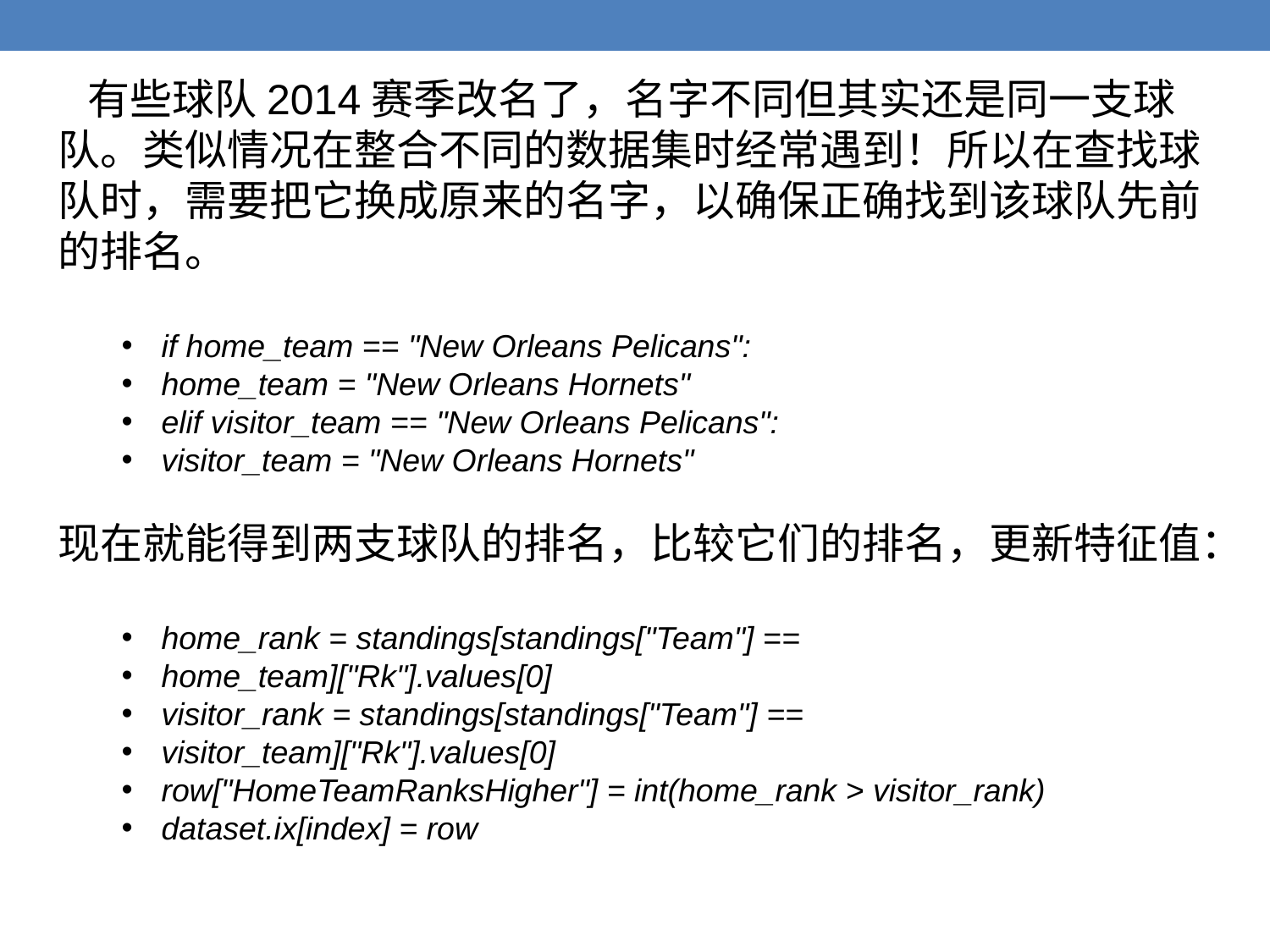

有些球队2014赛季改名了，名字不同但其实还是同一支球队。类似情况在整合不同的数据集时经常遇到！所以在查找球队时，需要把它换成原来的名字，以确保正确找到该球队先前的排名。

if home_team == "New Orleans Pelicans":
home_team = "New Orleans Hornets"
elif visitor_team == "New Orleans Pelicans":
visitor_team = "New Orleans Hornets"

现在就能得到两支球队的排名，比较它们的排名，更新特征值：

home_rank = standings[standings["Team"] ==
home_team]["Rk"].values[0]
visitor_rank = standings[standings["Team"] ==
visitor_team]["Rk"].values[0]
row["HomeTeamRanksHigher"] = int(home_rank > visitor_rank)
dataset.ix[index] = row